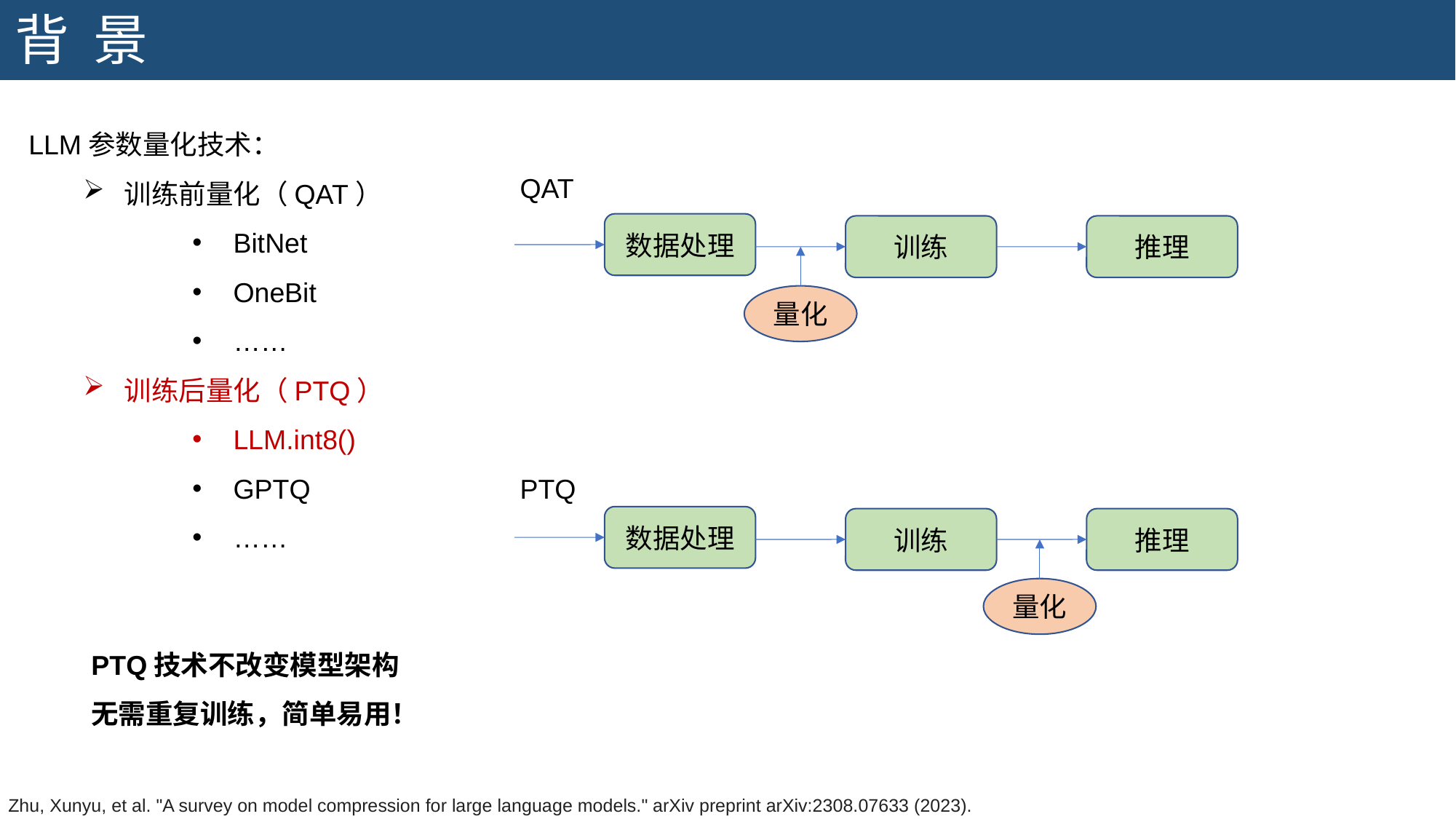

背  景
LLM参数量化技术：
训练前量化（QAT）
BitNet
OneBit
……
训练后量化（PTQ）
LLM.int8()
GPTQ
……

QAT
数据处理
训练
推理
量化
PTQ
数据处理
训练
推理
量化
PTQ技术不改变模型架构
无需重复训练，简单易用！
Zhu, Xunyu, et al. "A survey on model compression for large language models." arXiv preprint arXiv:2308.07633 (2023).